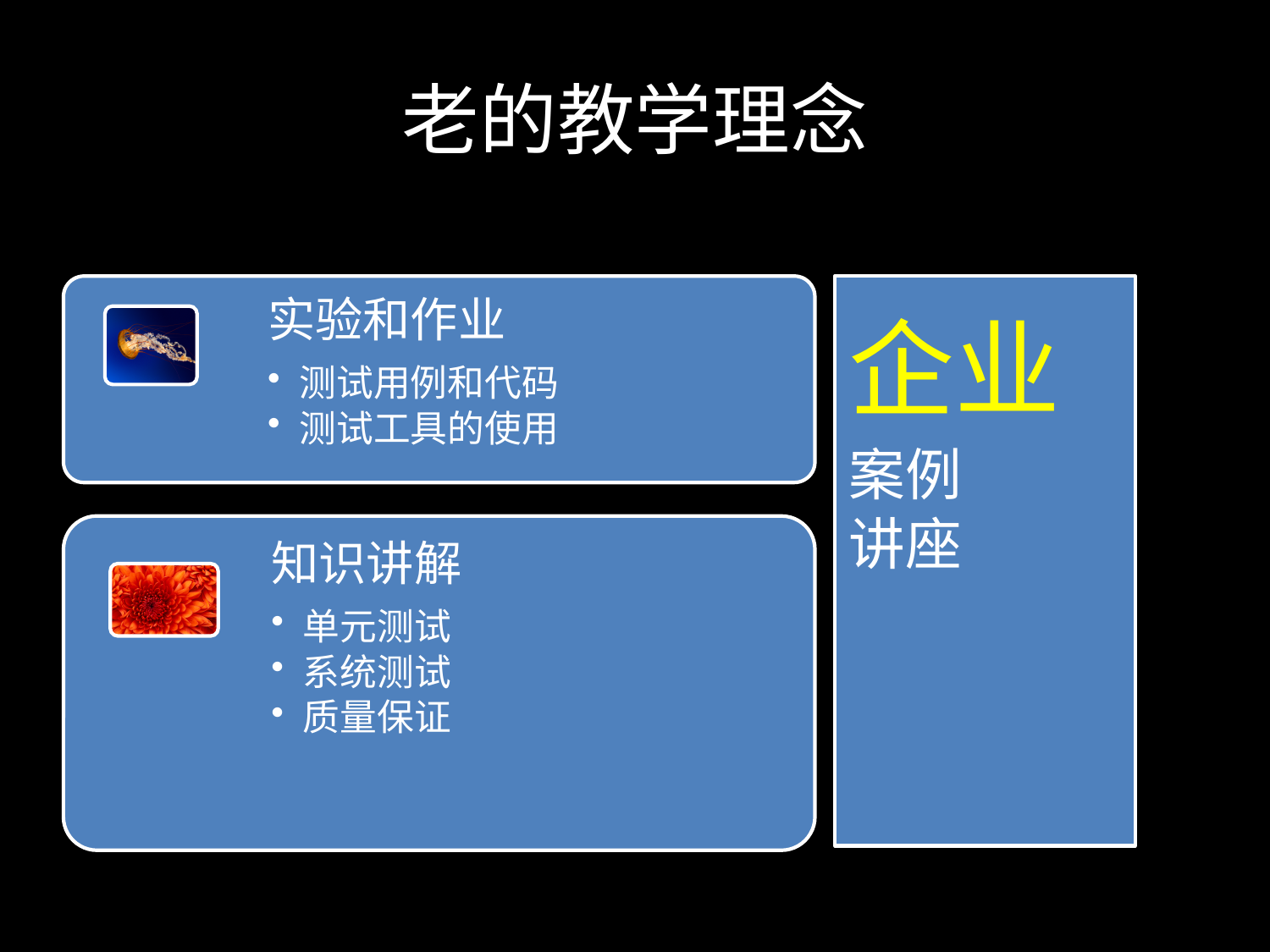

# 老的教学理念
实验和作业
测试用例和代码
测试工具的使用
知识讲解
单元测试
系统测试
质量保证

企业
案例
讲座